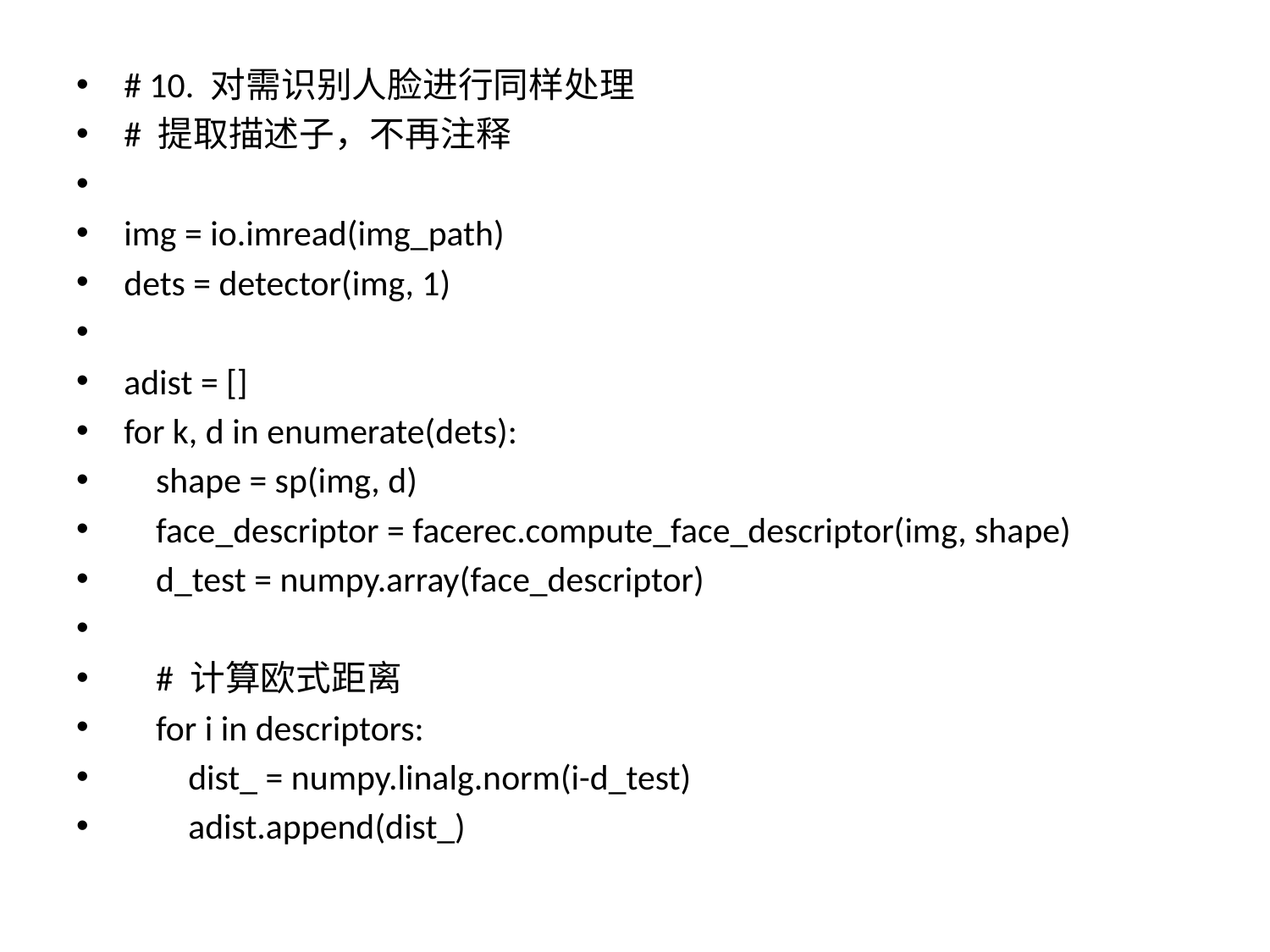

# 10. 对需识别人脸进行同样处理
# 提取描述子，不再注释

img = io.imread(img_path)
dets = detector(img, 1)

adist = []
for k, d in enumerate(dets):
    shape = sp(img, d)
    face_descriptor = facerec.compute_face_descriptor(img, shape)
    d_test = numpy.array(face_descriptor)

    # 计算欧式距离
    for i in descriptors:
        dist_ = numpy.linalg.norm(i-d_test)
        adist.append(dist_)